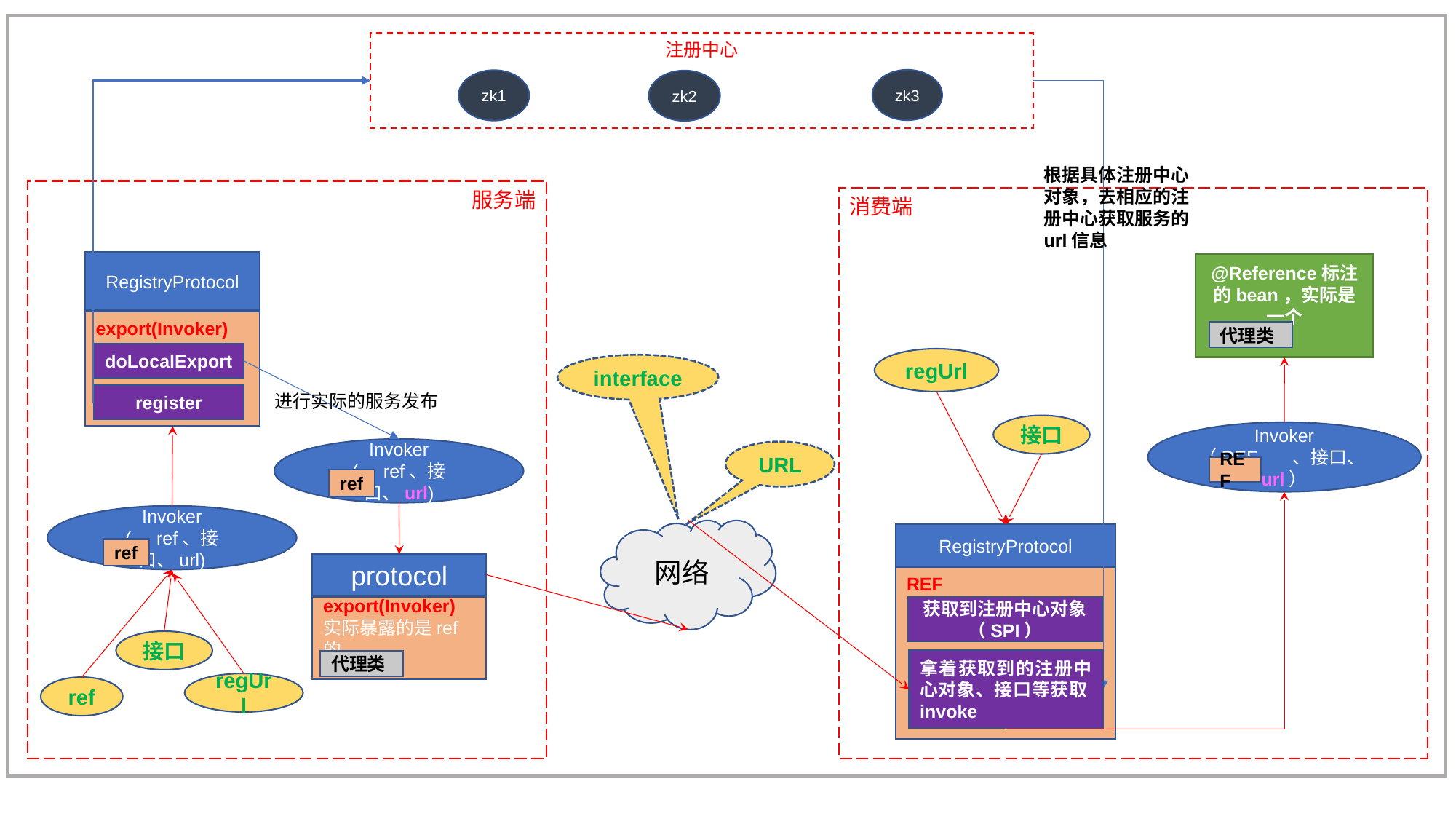

注册中心
zk3
zk1
zk2
根据具体注册中心对象，去相应的注册中心获取服务的url信息
服务端
消费端
RegistryProtocol
@Reference标注的bean，实际是一个

export(Invoker)
代理类
doLocalExport
regUrl
interface
进行实际的服务发布
register
接口
Invoker
（REF      、接口、url）
Invoker
(     ref、接口、url)
URL
REF
ref
Invoker
(     ref、接口、url)
网络
RegistryProtocol
ref
protocol
REF =refer(interface,url)

export(Invoker)
实际暴露的是ref的

获取到注册中心对象（SPI）
接口
拿着获取到的注册中心对象、接口等获取invoke
代理类
regUrl
ref